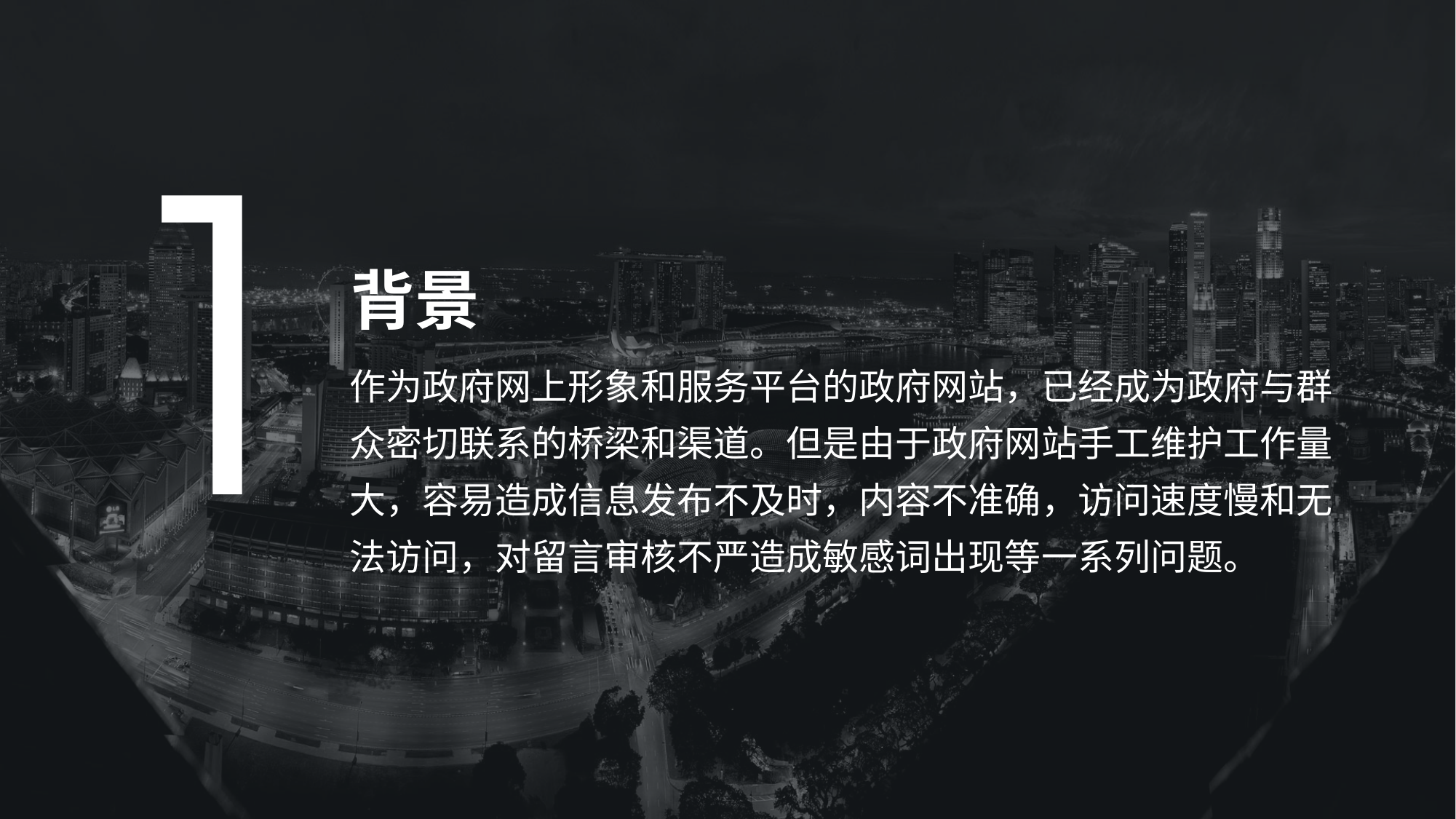

1
背景
作为政府网上形象和服务平台的政府网站，已经成为政府与群众密切联系的桥梁和渠道。但是由于政府网站手工维护工作量大，容易造成信息发布不及时，内容不准确，访问速度慢和无法访问，对留言审核不严造成敏感词出现等一系列问题。